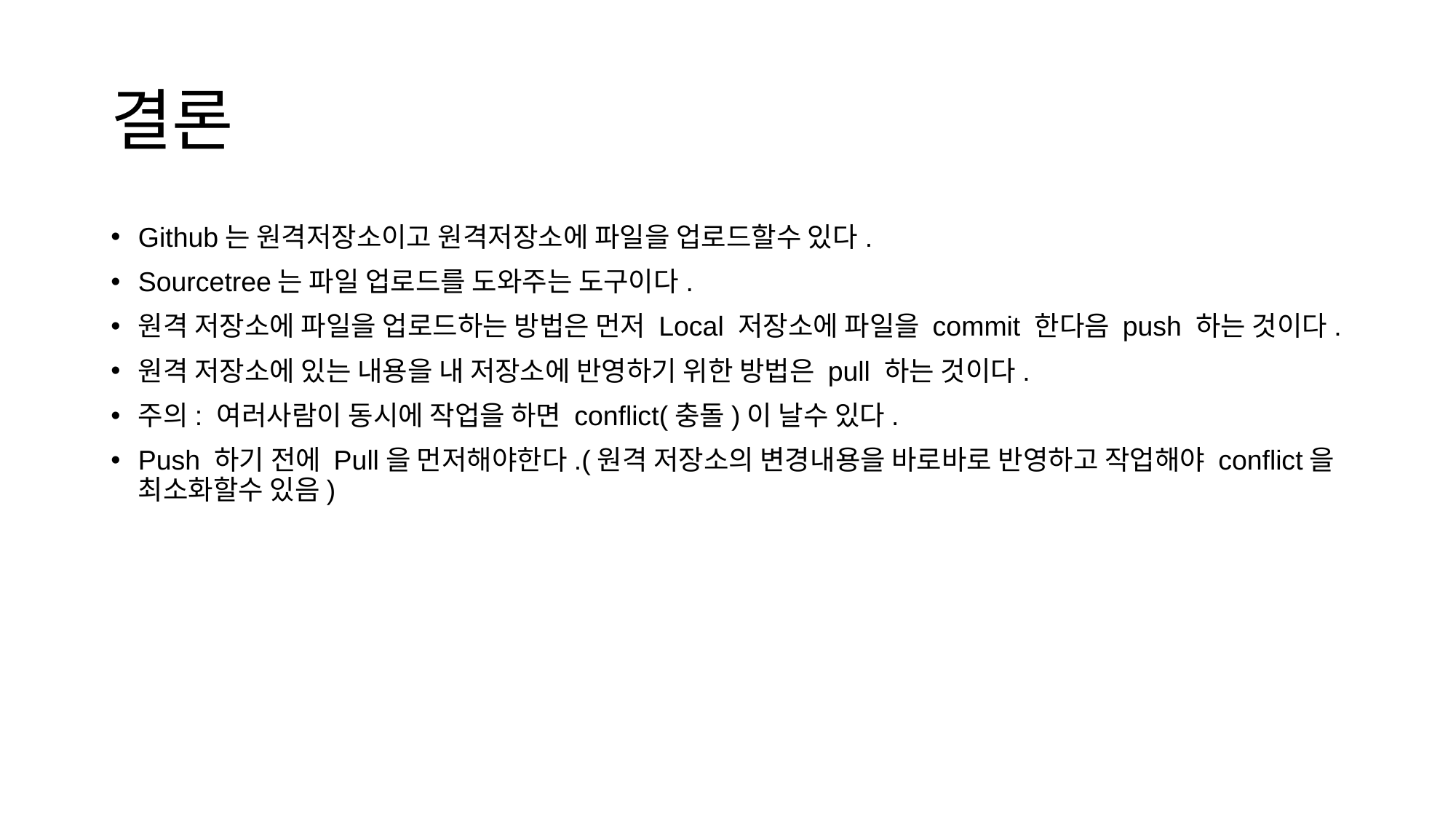

# 결론
Github는 원격저장소이고 원격저장소에 파일을 업로드할수 있다.
Sourcetree는 파일 업로드를 도와주는 도구이다.
원격 저장소에 파일을 업로드하는 방법은 먼저 Local 저장소에 파일을 commit 한다음 push 하는 것이다.
원격 저장소에 있는 내용을 내 저장소에 반영하기 위한 방법은 pull 하는 것이다.
주의: 여러사람이 동시에 작업을 하면 conflict(충돌)이 날수 있다.
Push 하기 전에 Pull을 먼저해야한다.(원격 저장소의 변경내용을 바로바로 반영하고 작업해야 conflict을 최소화할수 있음)